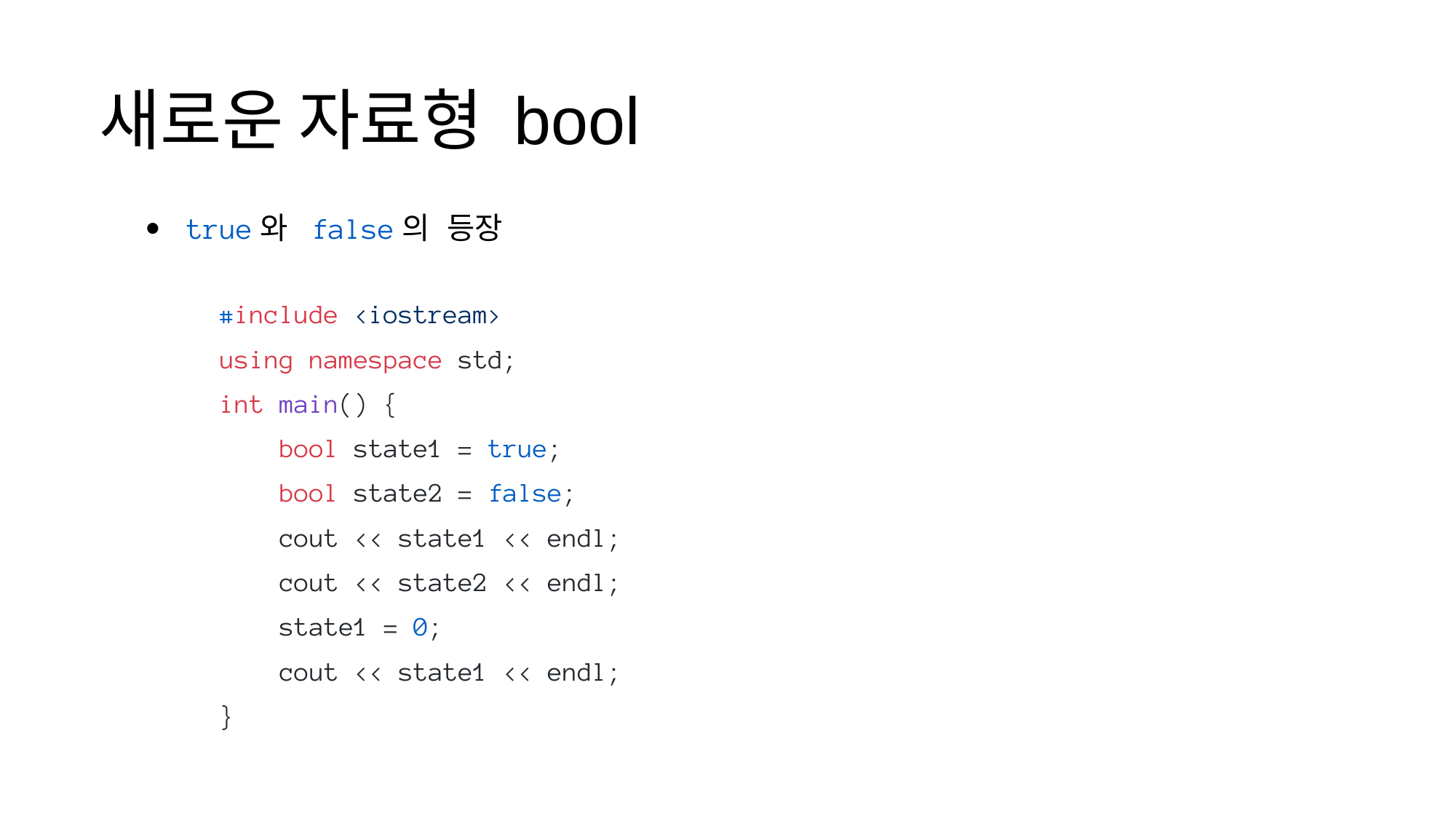

# 새로운 자료형 bool
true와 false의 등장
#include <iostream>
using namespace std;
int main() {
    bool state1 = true;
    bool state2 = false;
    cout << state1 << endl;
    cout << state2 << endl;
    state1 = 0;
    cout << state1 << endl;
}